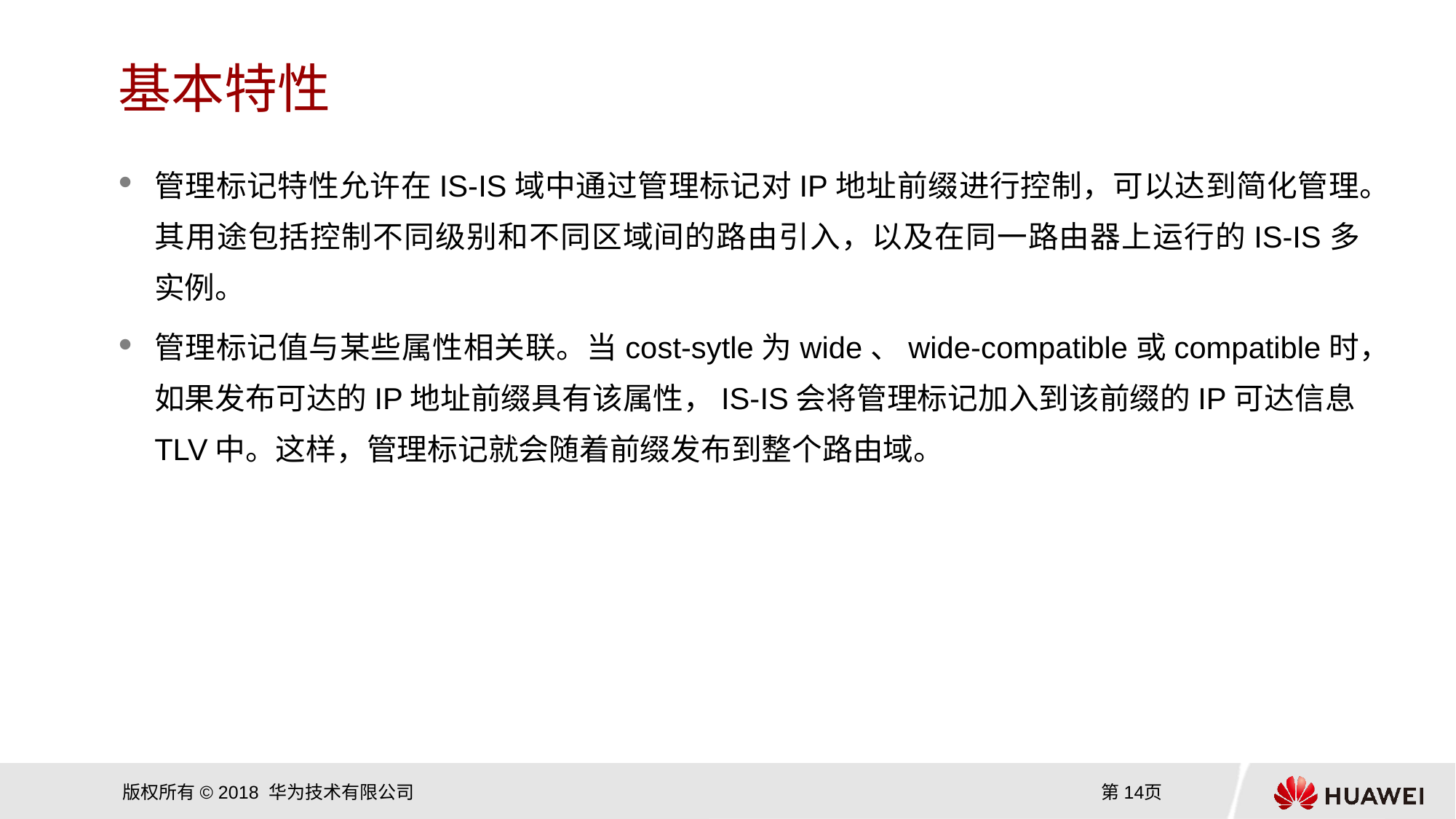

# 基本特性
管理标记特性允许在IS-IS域中通过管理标记对IP地址前缀进行控制，可以达到简化管理。其用途包括控制不同级别和不同区域间的路由引入，以及在同一路由器上运行的IS-IS多实例。
管理标记值与某些属性相关联。当cost-sytle为wide、wide-compatible或compatible时，如果发布可达的IP地址前缀具有该属性，IS-IS会将管理标记加入到该前缀的IP可达信息TLV中。这样，管理标记就会随着前缀发布到整个路由域。